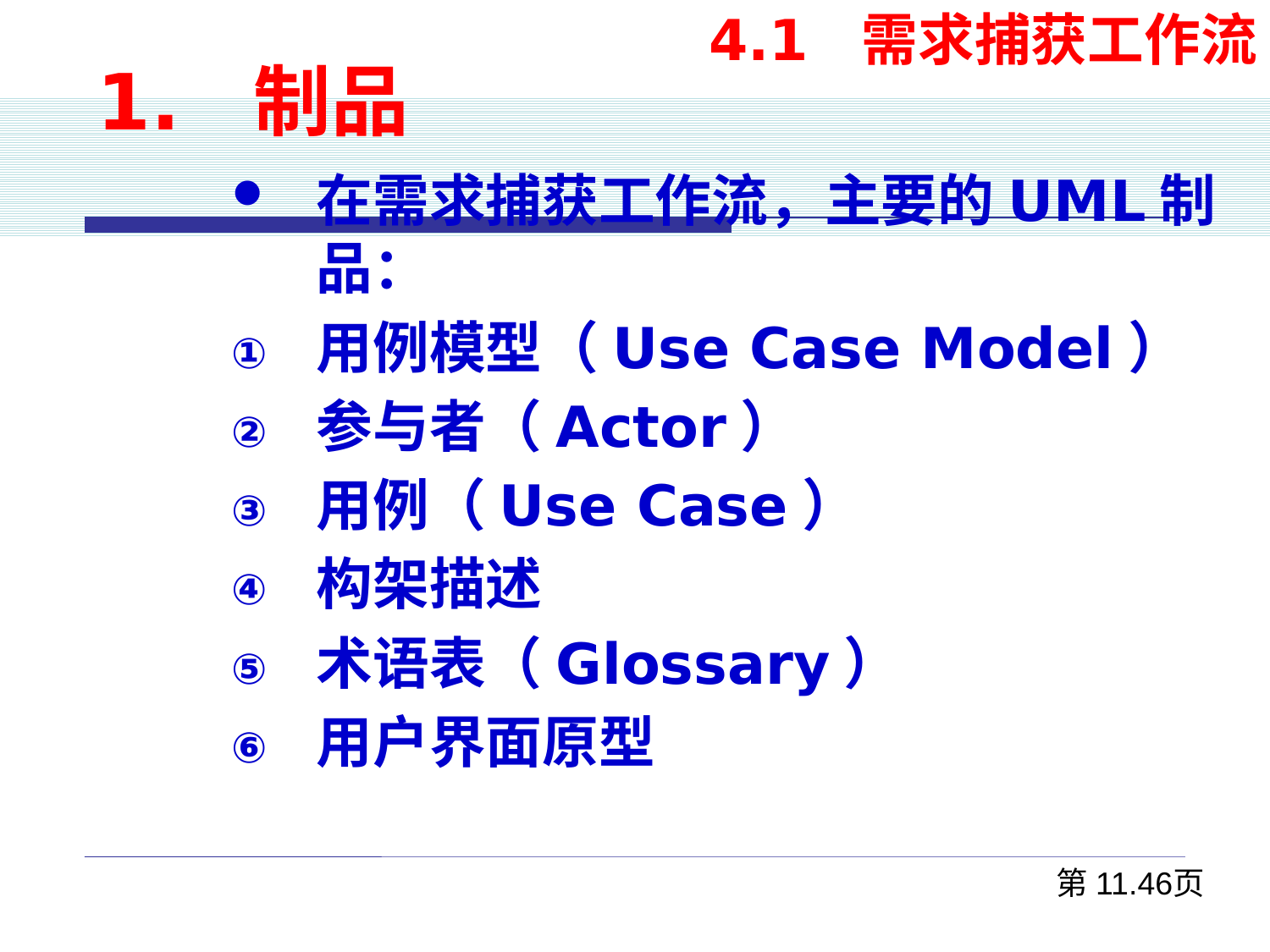

1.  制品
在需求捕获工作流，主要的UML制品：
用例模型（Use Case Model）
参与者（Actor）
用例（Use Case）
构架描述
术语表（Glossary）
用户界面原型
 4.1  需求捕获工作流
第11.46页